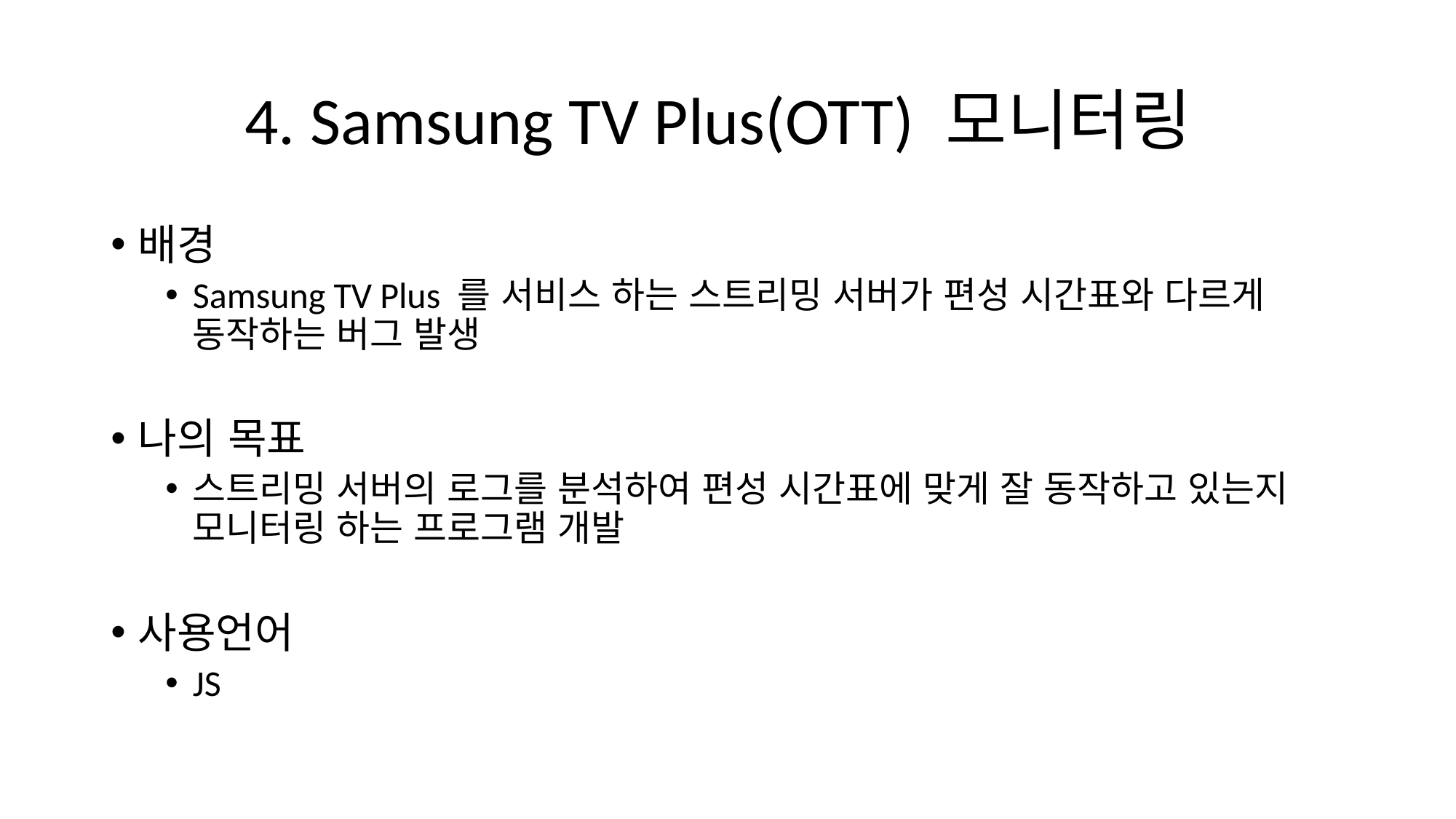

# 4. Samsung TV Plus(OTT) 모니터링
배경
Samsung TV Plus 를 서비스 하는 스트리밍 서버가 편성 시간표와 다르게 동작하는 버그 발생

나의 목표
스트리밍 서버의 로그를 분석하여 편성 시간표에 맞게 잘 동작하고 있는지 모니터링 하는 프로그램 개발

사용언어
JS